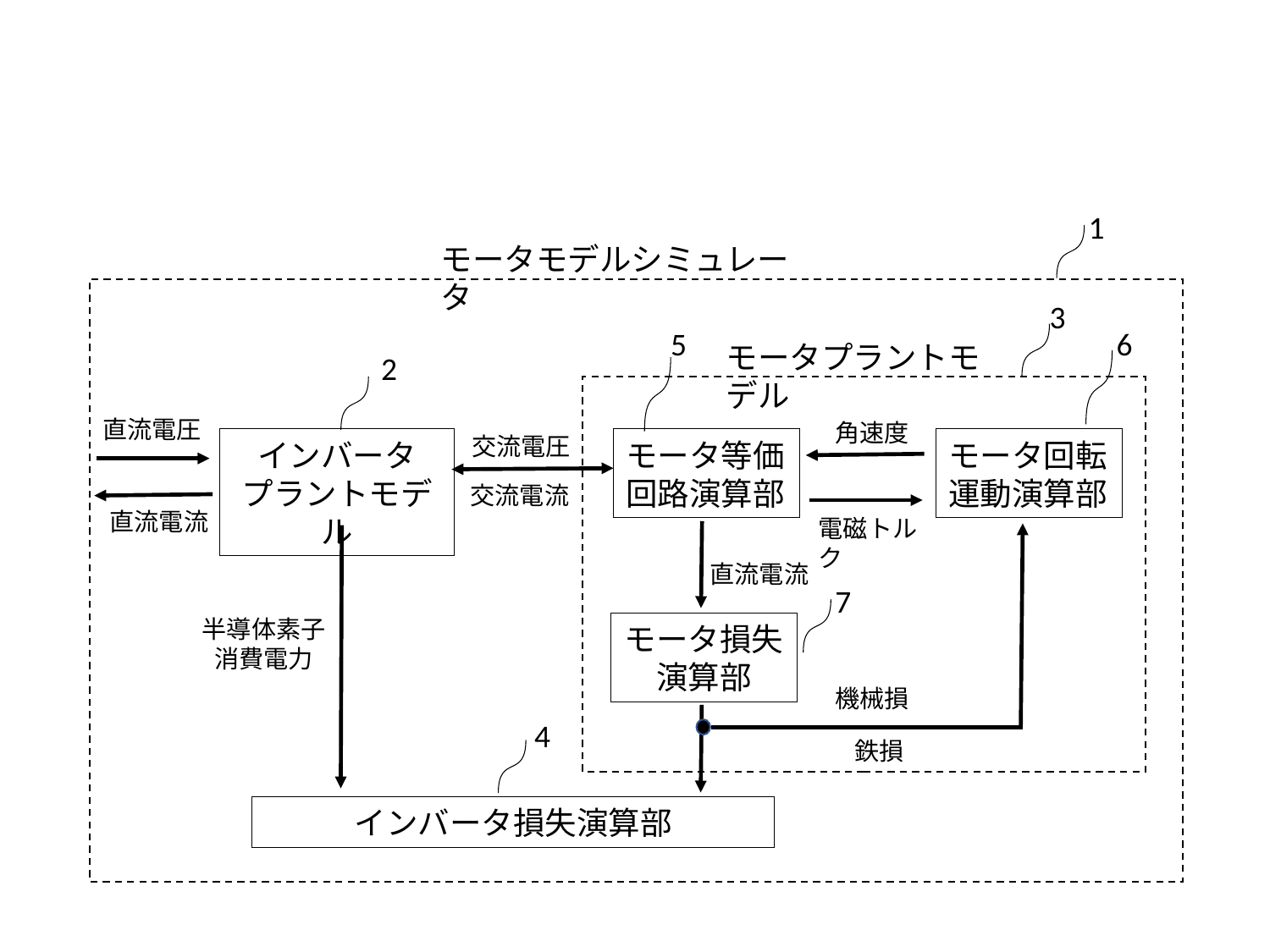

1
モータモデルシミュレータ

3
5
6
モータプラントモデル
2

直流電圧
角速度
交流電圧
インバータ
プラントモデル
モータ等価回路演算部
モータ回転運動演算部
交流電流
直流電流
電磁トルク
直流電流
7
半導体素子消費電力
モータ損失演算部
機械損
4

鉄損
インバータ損失演算部